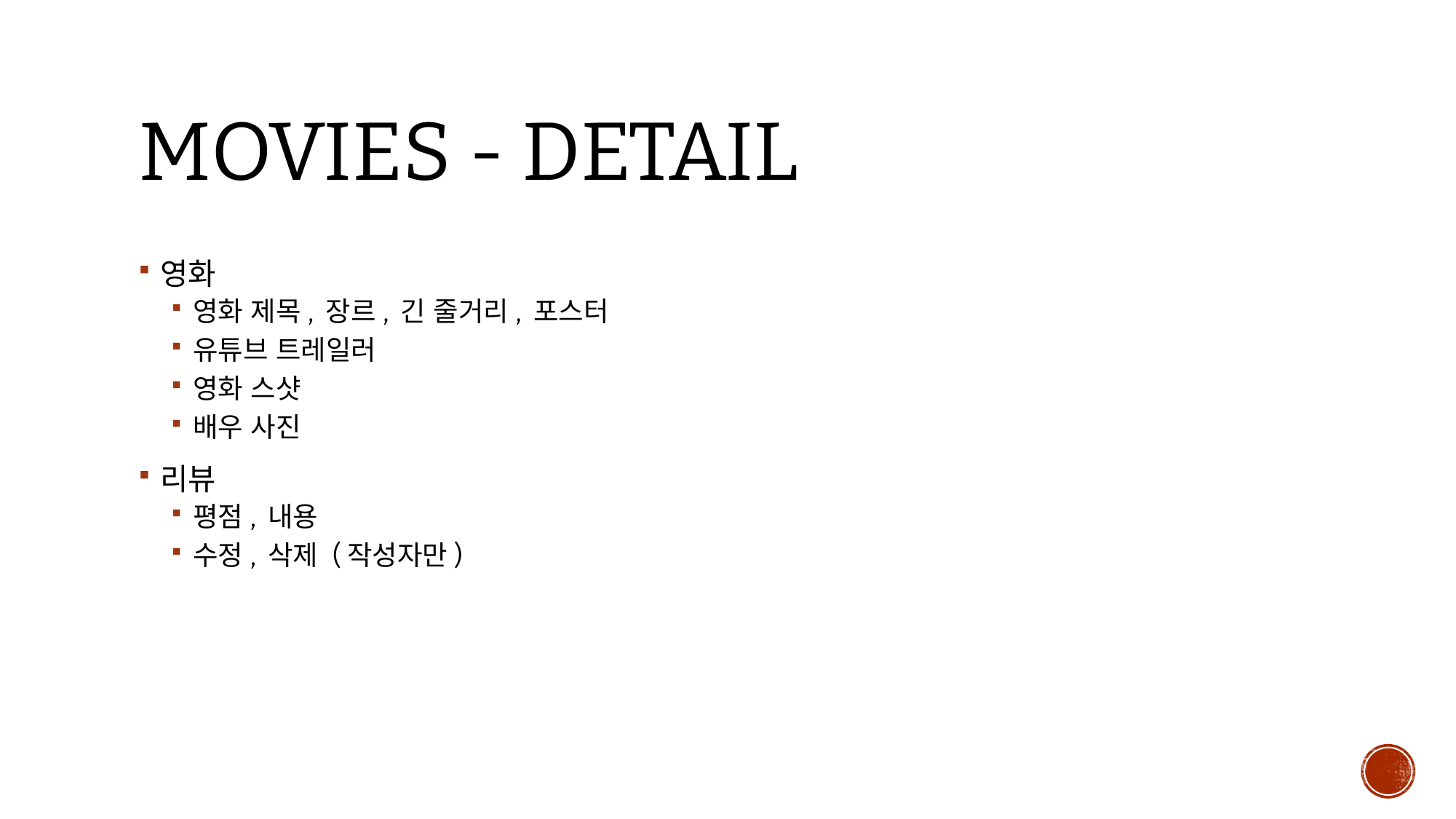

# Movies - Detail
영화
영화 제목, 장르, 긴 줄거리, 포스터
유튜브 트레일러
영화 스샷
배우 사진
리뷰
평점, 내용
수정, 삭제 (작성자만)